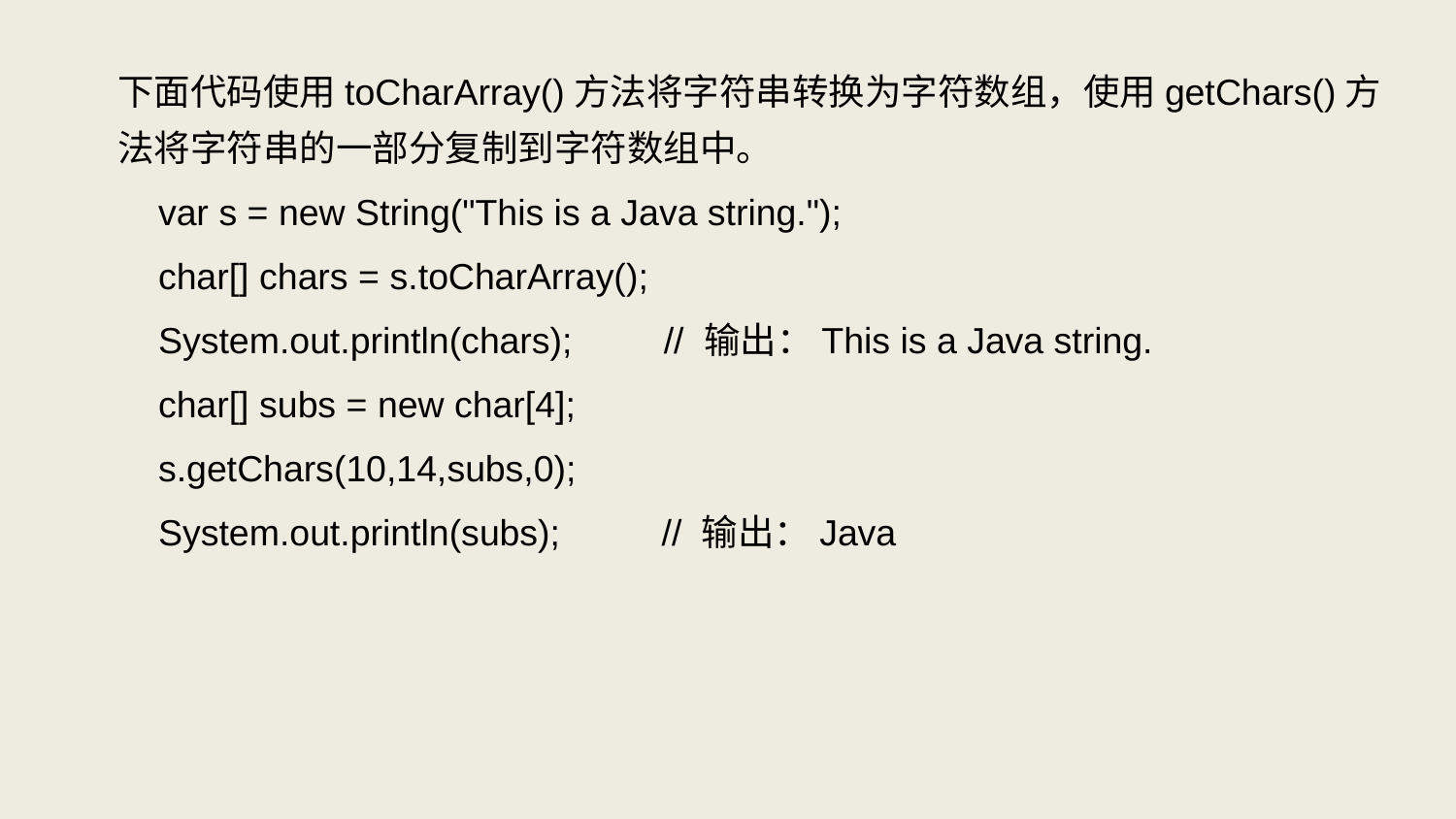

下面代码使用toCharArray()方法将字符串转换为字符数组，使用getChars()方法将字符串的一部分复制到字符数组中。
    var s = new String("This is a Java string.");
    char[] chars = s.toCharArray();
    System.out.println(chars);         // 输出：This is a Java string.
    char[] subs = new char[4];
    s.getChars(10,14,subs,0);
    System.out.println(subs);          // 输出：Java